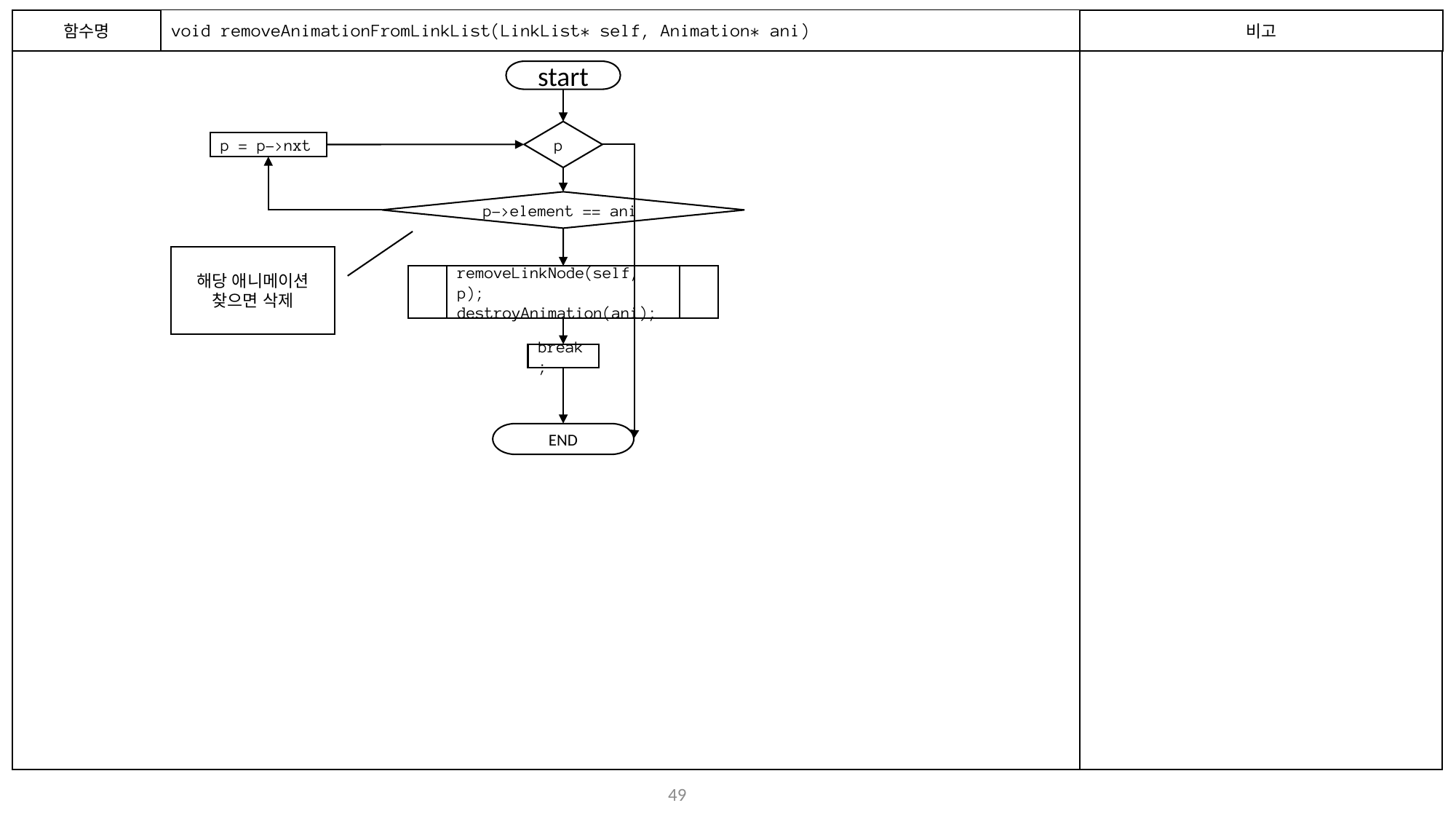

함수명
# void removeAnimationFromLinkList(LinkList* self, Animation* ani)
비고

start
p
p = p->nxt
p->element == ani
해당 애니메이션 찾으면 삭제
removeLinkNode(self, p);
destroyAnimation(ani);
break;
END
49